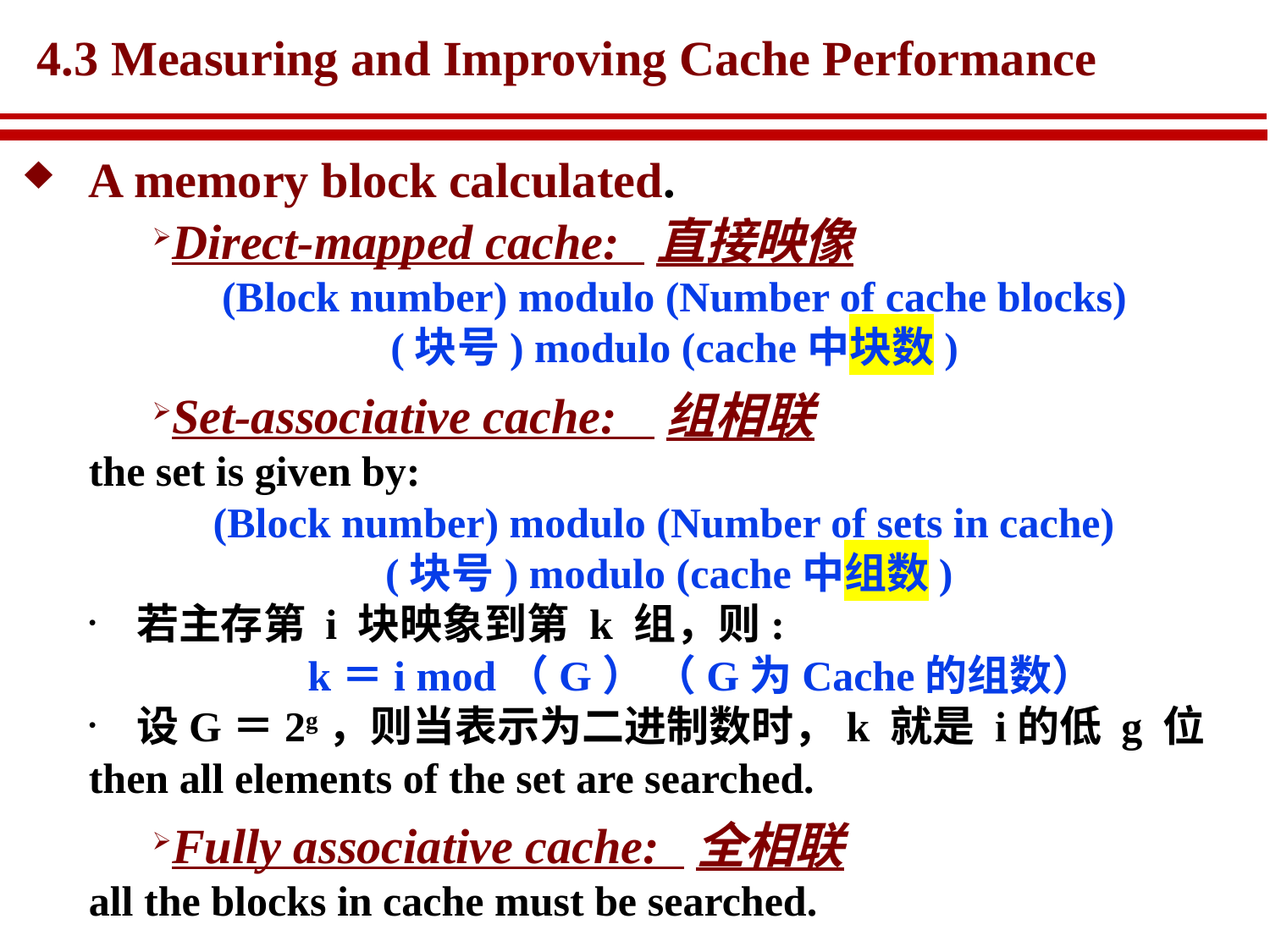

# 4.3 Measuring and Improving Cache Performance
A memory block calculated.
Direct-mapped cache:  直接映像
  (Block number) modulo (Number of cache blocks)
  (块号) modulo (cache中块数)
Set-associative cache:   组相联
the set is given by:
(Block number) modulo (Number of sets in cache)
 (块号) modulo (cache中组数)
若主存第 i 块映象到第 k 组，则:
       k＝i mod（G） （G为Cache的组数）
设G＝2g，则当表示为二进制数时，k 就是 i的低 g 位
then all elements of the set are searched.
Fully associative cache:  全相联
all the blocks in cache must be searched.